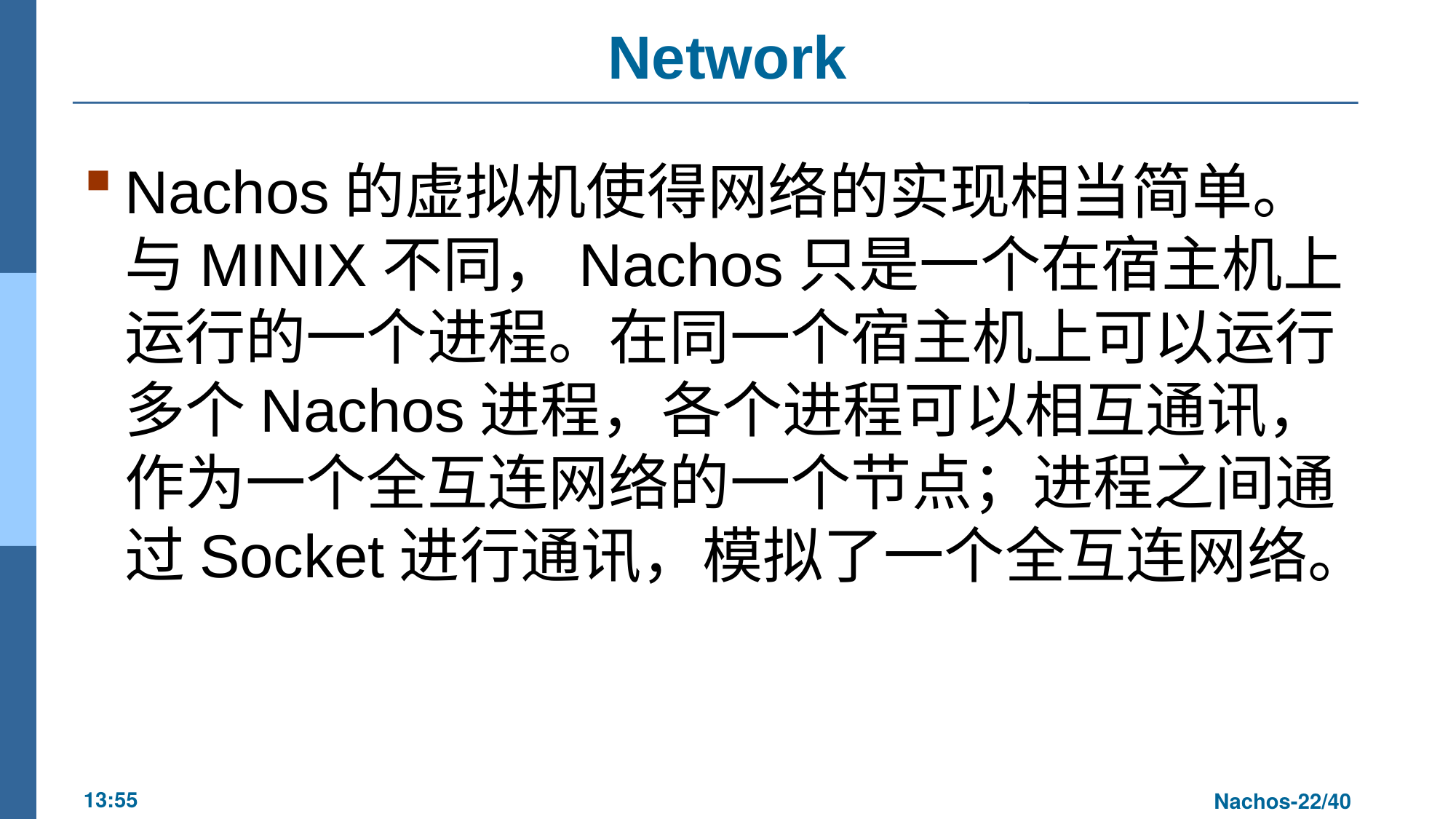

# Network
Nachos的虚拟机使得网络的实现相当简单。与MINIX不同，Nachos只是一个在宿主机上运行的一个进程。在同一个宿主机上可以运行多个Nachos进程，各个进程可以相互通讯，作为一个全互连网络的一个节点；进程之间通过Socket进行通讯，模拟了一个全互连网络。